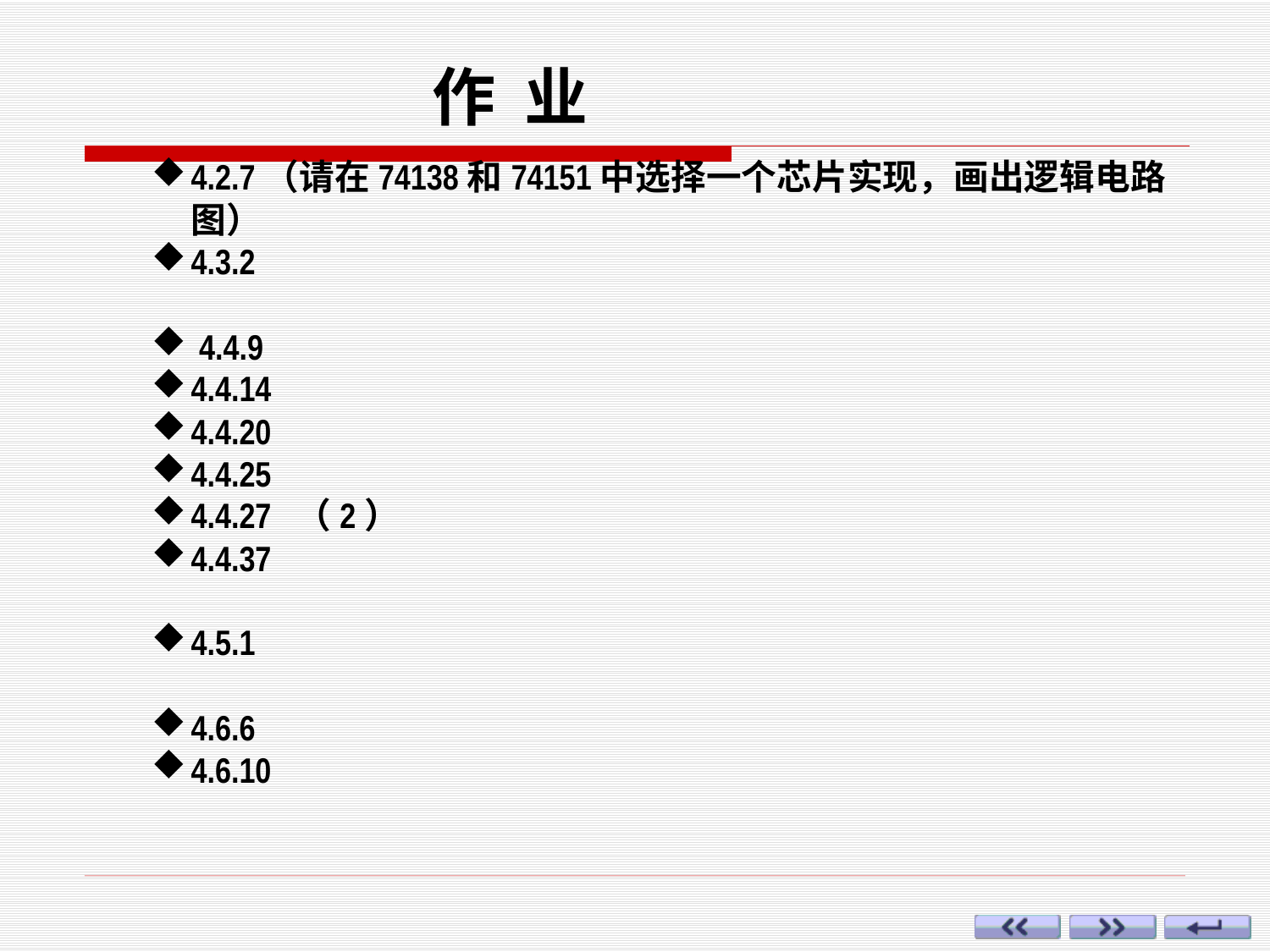

作  业
4.2.7（请在74138和74151中选择一个芯片实现，画出逻辑电路图）
4.3.2

 4.4.9
4.4.14
4.4.20
4.4.25
4.4.27  （2）
4.4.37

4.5.1

4.6.6
4.6.10